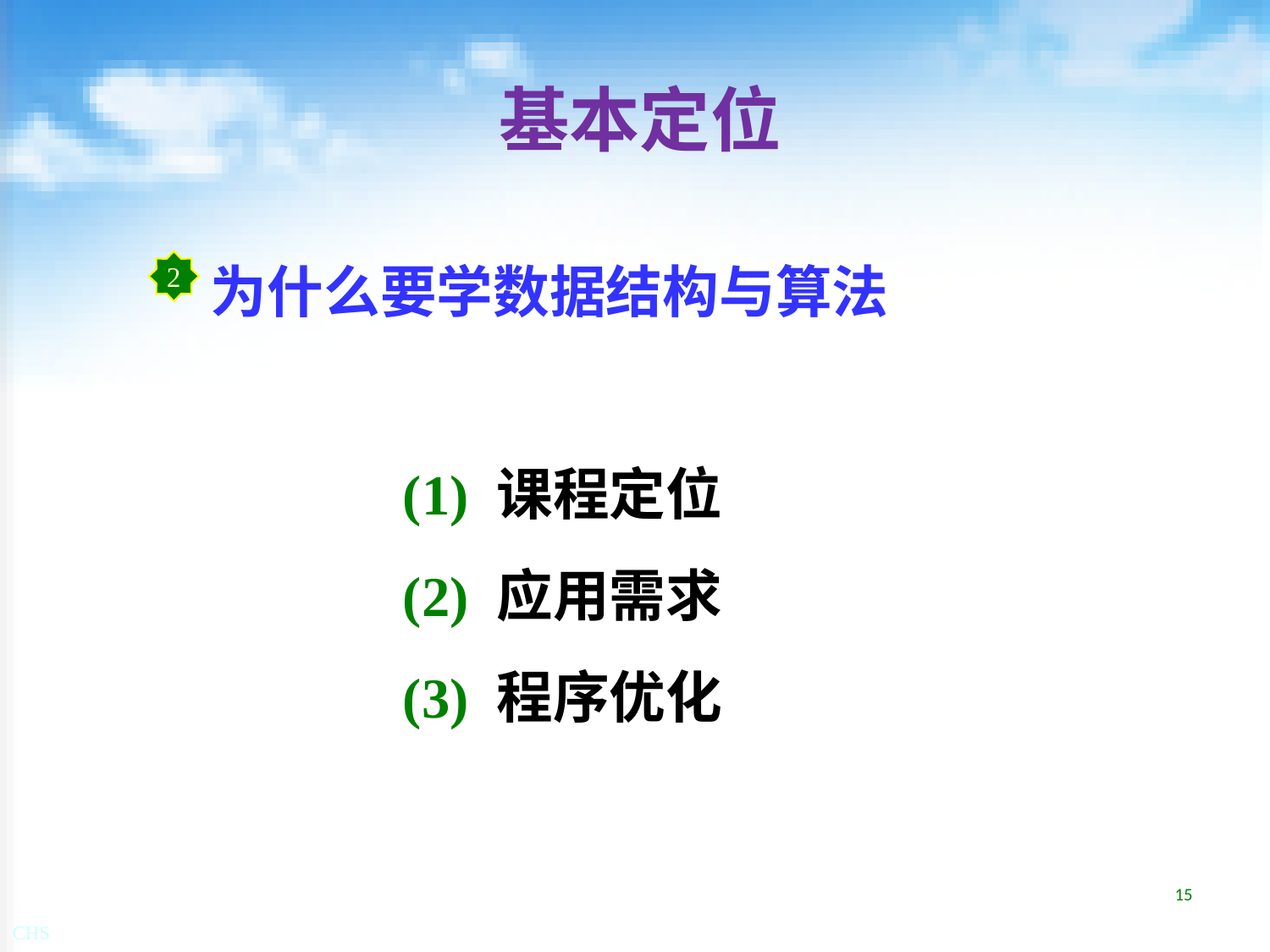

# 基本定位
为什么要学数据结构与算法

		(1) 课程定位
		(2) 应用需求
		(3) 程序优化
2
15